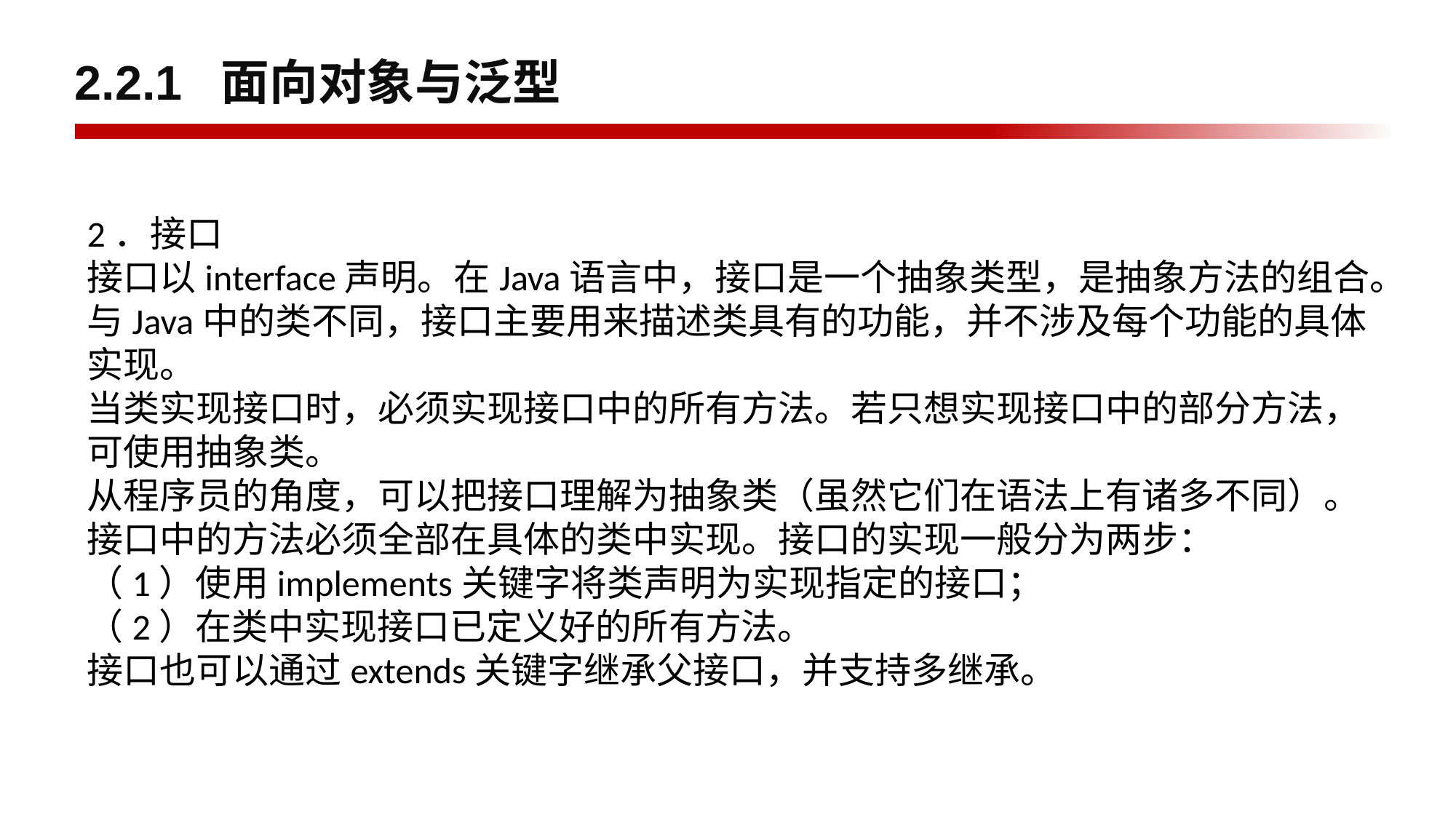

# 2.2.1  面向对象与泛型

2．接口
接口以interface声明。在Java语言中，接口是一个抽象类型，是抽象方法的组合。
与Java中的类不同，接口主要用来描述类具有的功能，并不涉及每个功能的具体实现。
当类实现接口时，必须实现接口中的所有方法。若只想实现接口中的部分方法，可使用抽象类。
从程序员的角度，可以把接口理解为抽象类（虽然它们在语法上有诸多不同）。
接口中的方法必须全部在具体的类中实现。接口的实现一般分为两步：
（1）使用implements关键字将类声明为实现指定的接口；
（2）在类中实现接口已定义好的所有方法。
接口也可以通过extends关键字继承父接口，并支持多继承。